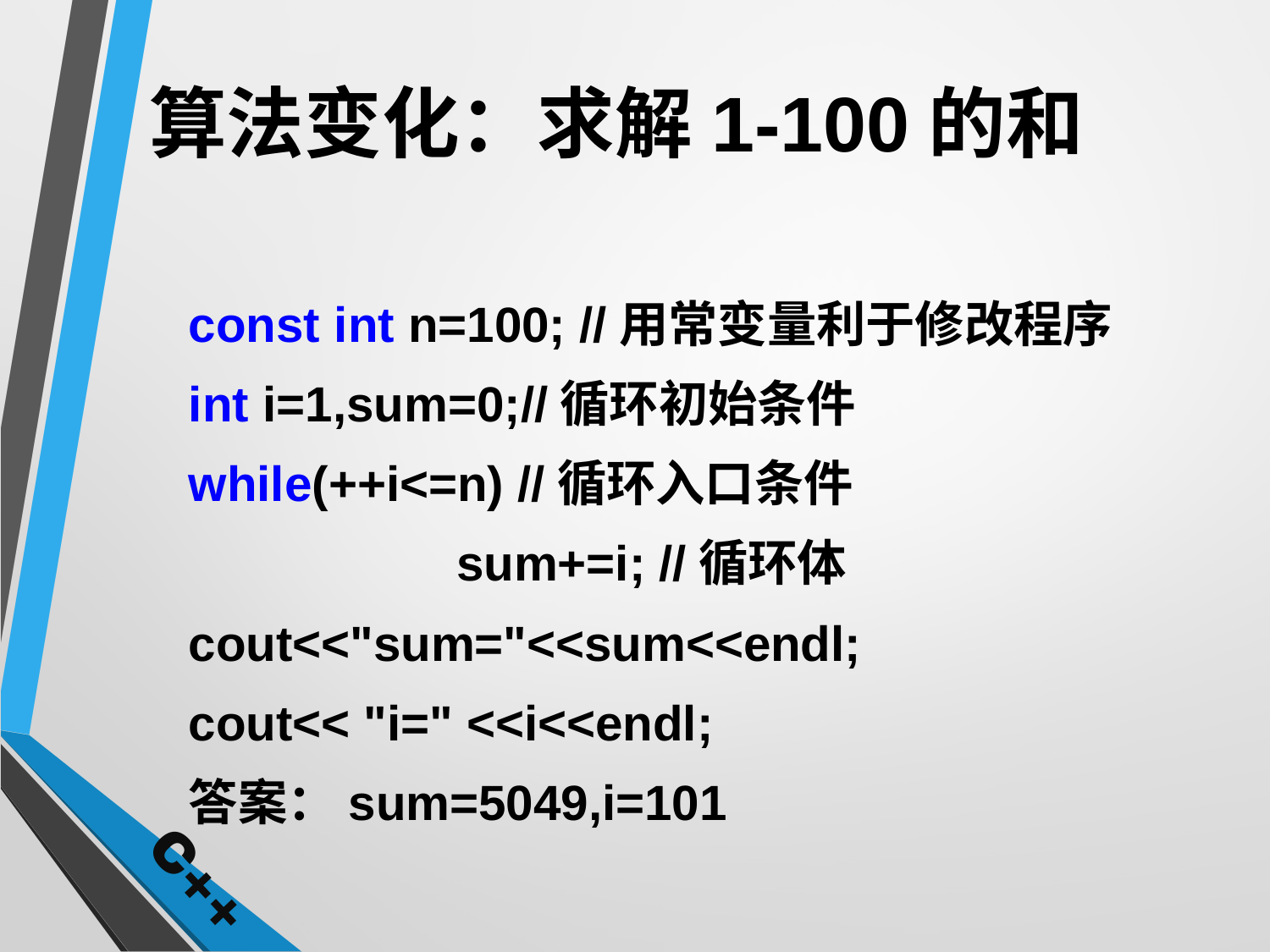

# 算法变化：求解1-100的和
	const int n=100; //用常变量利于修改程序
	int i=1,sum=0;//循环初始条件
	while(++i<=n) //循环入口条件
			 sum+=i; //循环体
	cout<<"sum="<<sum<<endl;
	cout<< "i=" <<i<<endl;
	答案：sum=5049,i=101